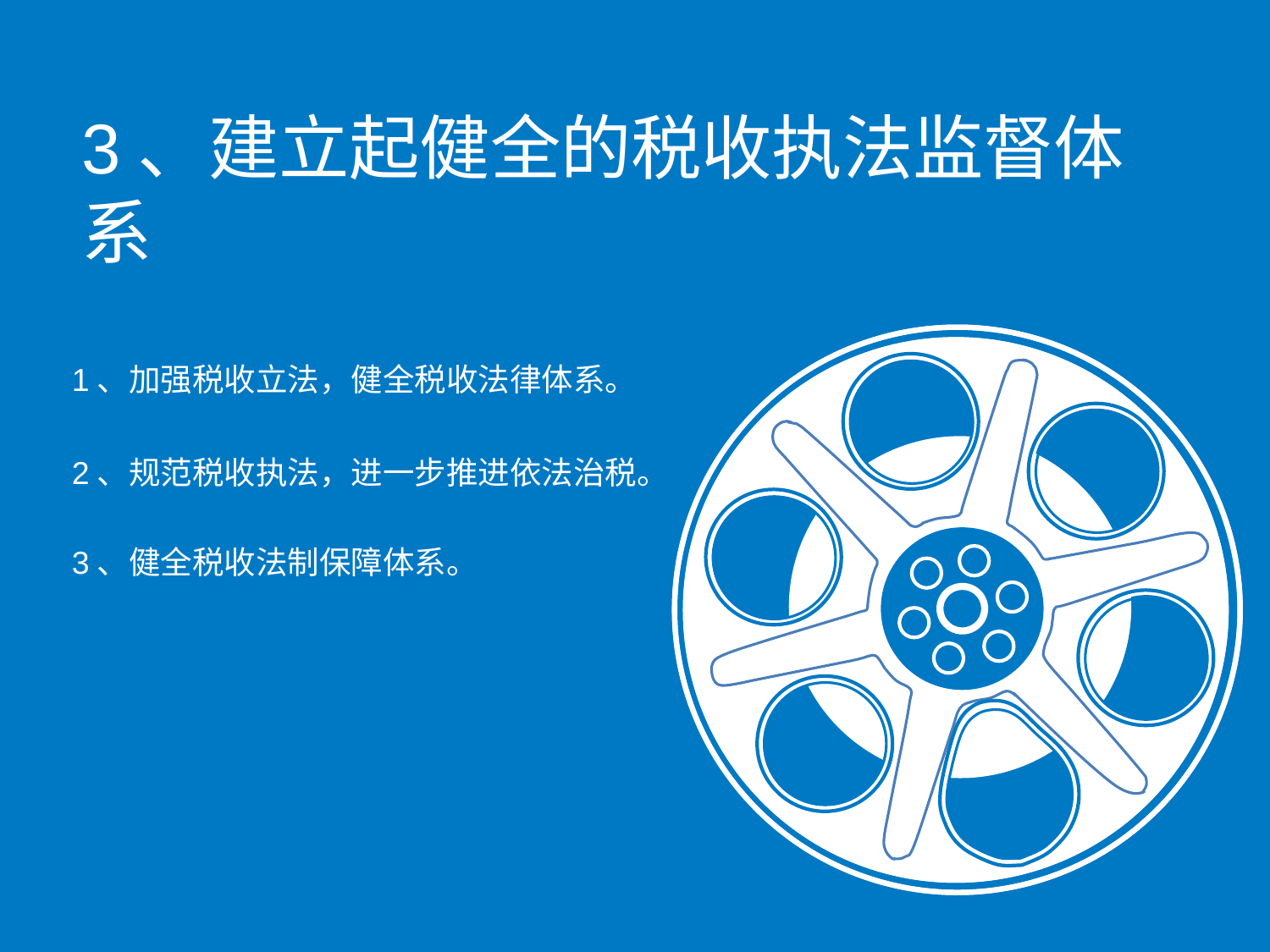

3、建立起健全的税收执法监督体系

1、加强税收立法，健全税收法律体系。

2、规范税收执法，进一步推进依法治税。

3、健全税收法制保障体系。